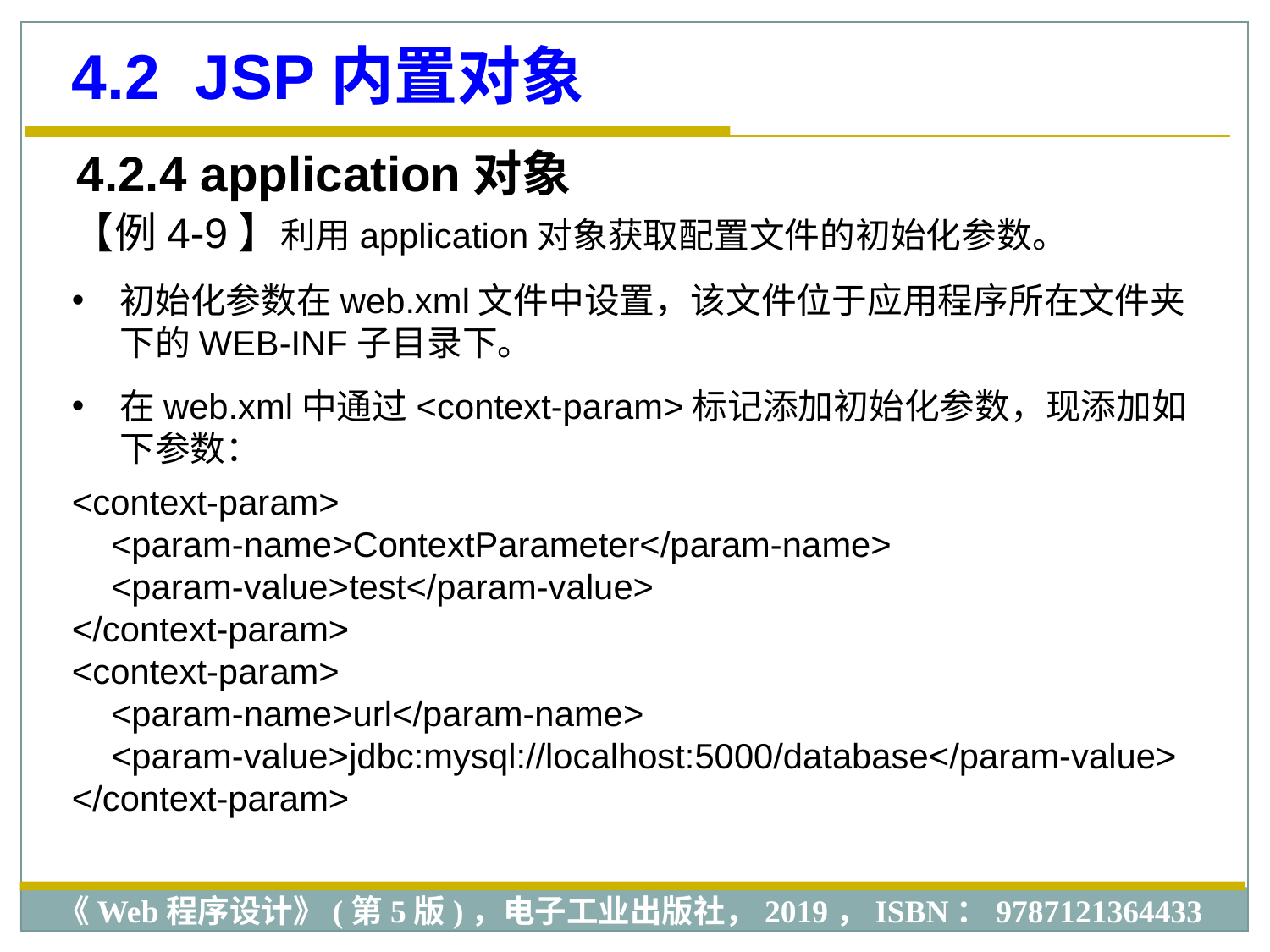

4.2  JSP内置对象
4.2.4 application对象
【例4-9】利用application对象获取配置文件的初始化参数。
初始化参数在web.xml文件中设置，该文件位于应用程序所在文件夹下的WEB-INF子目录下。
在web.xml中通过<context-param>标记添加初始化参数，现添加如下参数：
<context-param>
    <param-name>ContextParameter</param-name>
    <param-value>test</param-value>
</context-param>
<context-param>
    <param-name>url</param-name>
    <param-value>jdbc:mysql://localhost:5000/database</param-value>
</context-param>